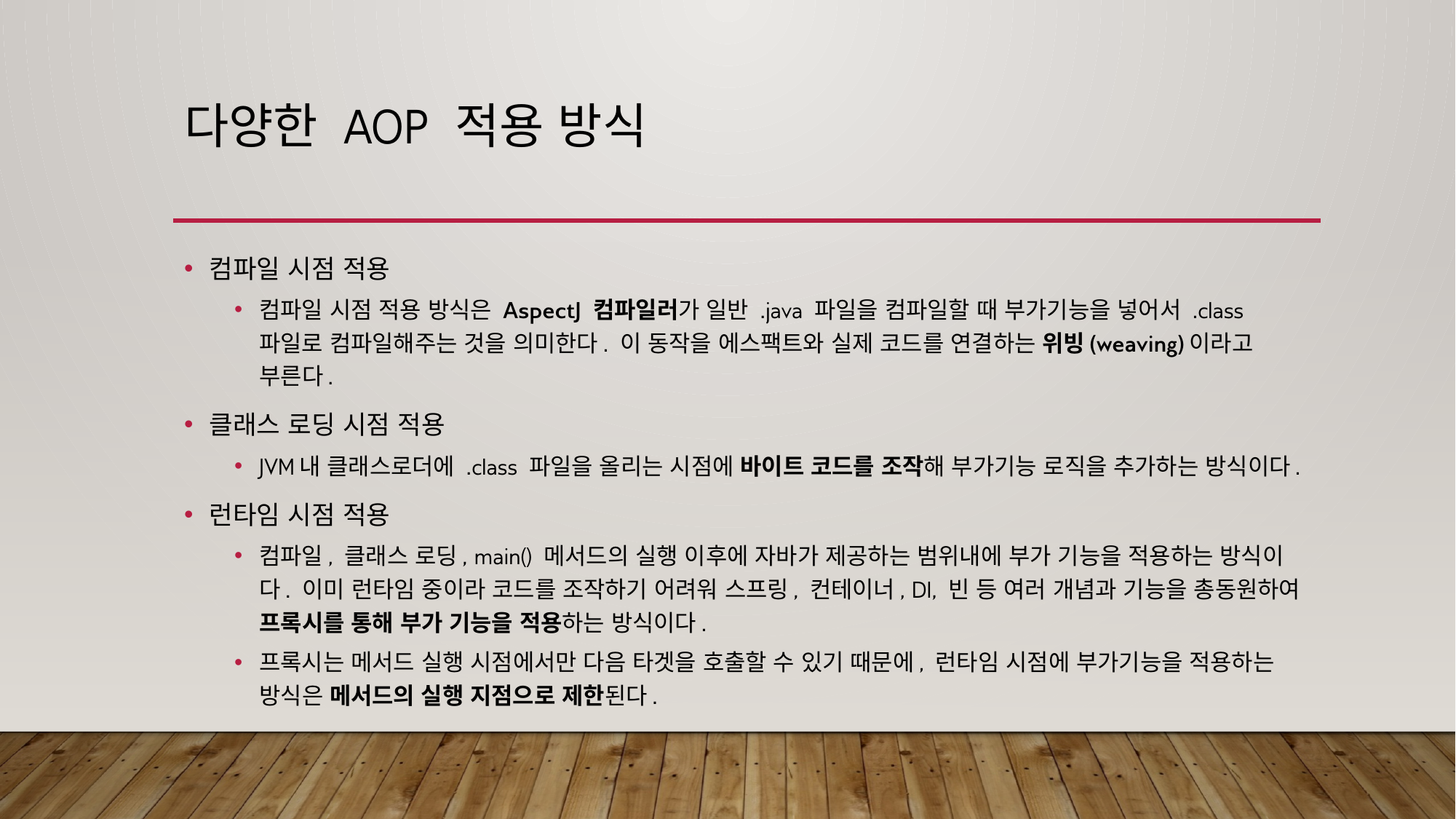

# 다양한 AOP 적용 방식
컴파일 시점 적용
컴파일 시점 적용 방식은 AspectJ 컴파일러가 일반 .java 파일을 컴파일할 때 부가기능을 넣어서 .class 파일로 컴파일해주는 것을 의미한다. 이 동작을 에스팩트와 실제 코드를 연결하는 위빙(weaving)이라고 부른다.
클래스 로딩 시점 적용
JVM내 클래스로더에 .class 파일을 올리는 시점에 바이트 코드를 조작해 부가기능 로직을 추가하는 방식이다.
런타임 시점 적용
컴파일, 클래스 로딩, main() 메서드의 실행 이후에 자바가 제공하는 범위내에 부가 기능을 적용하는 방식이다. 이미 런타임 중이라 코드를 조작하기 어려워 스프링, 컨테이너, DI, 빈 등 여러 개념과 기능을 총동원하여 프록시를 통해 부가 기능을 적용하는 방식이다.
프록시는 메서드 실행 시점에서만 다음 타겟을 호출할 수 있기 때문에, 런타임 시점에 부가기능을 적용하는 방식은 메서드의 실행 지점으로 제한된다.